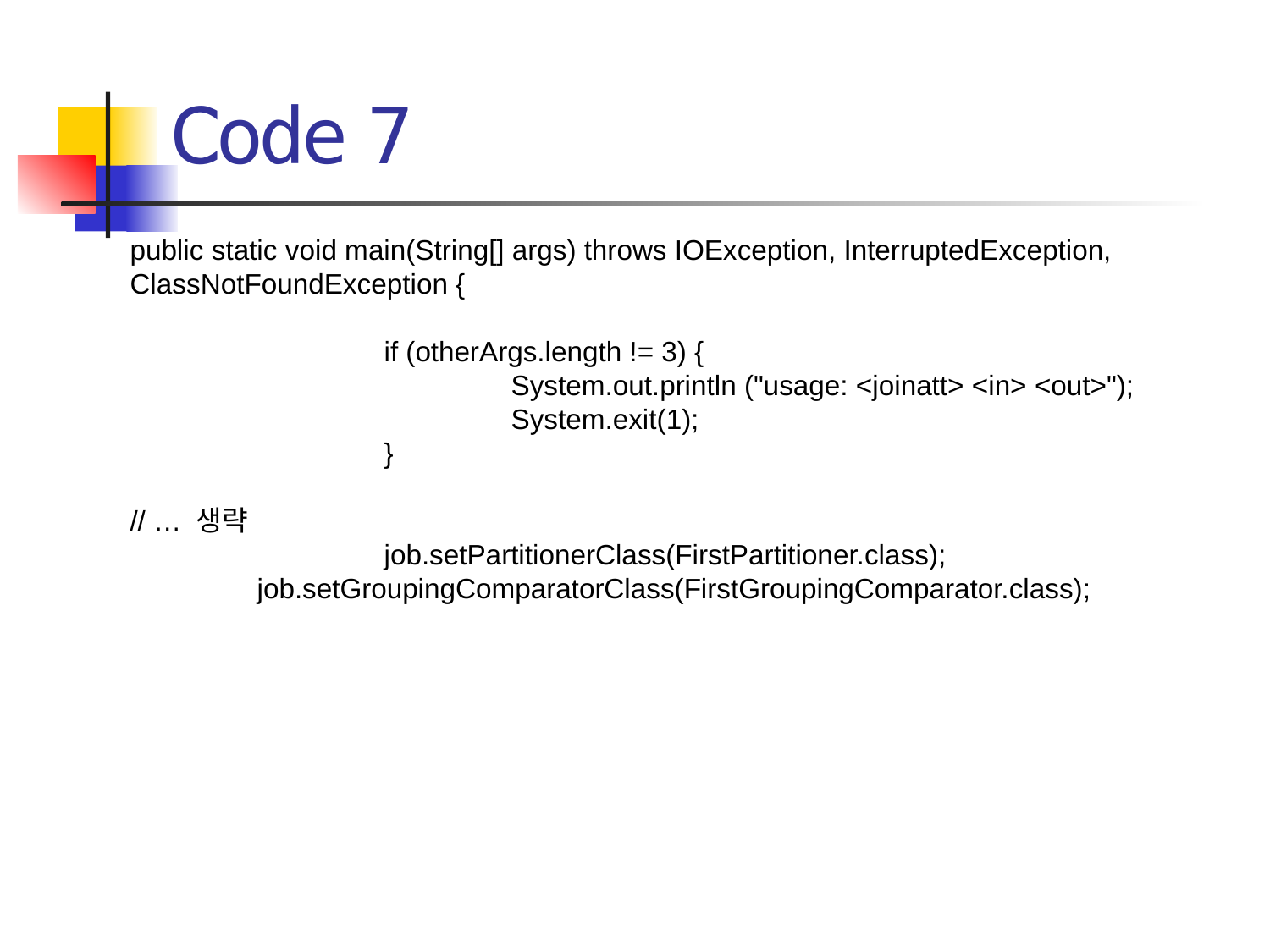

# Code 7
public static void main(String[] args) throws IOException, InterruptedException, ClassNotFoundException {

		if (otherArgs.length != 3) {
			System.out.println ("usage: <joinatt> <in> <out>");
			System.exit(1);
		}

// … 생략
		job.setPartitionerClass(FirstPartitioner.class);
	job.setGroupingComparatorClass(FirstGroupingComparator.class);